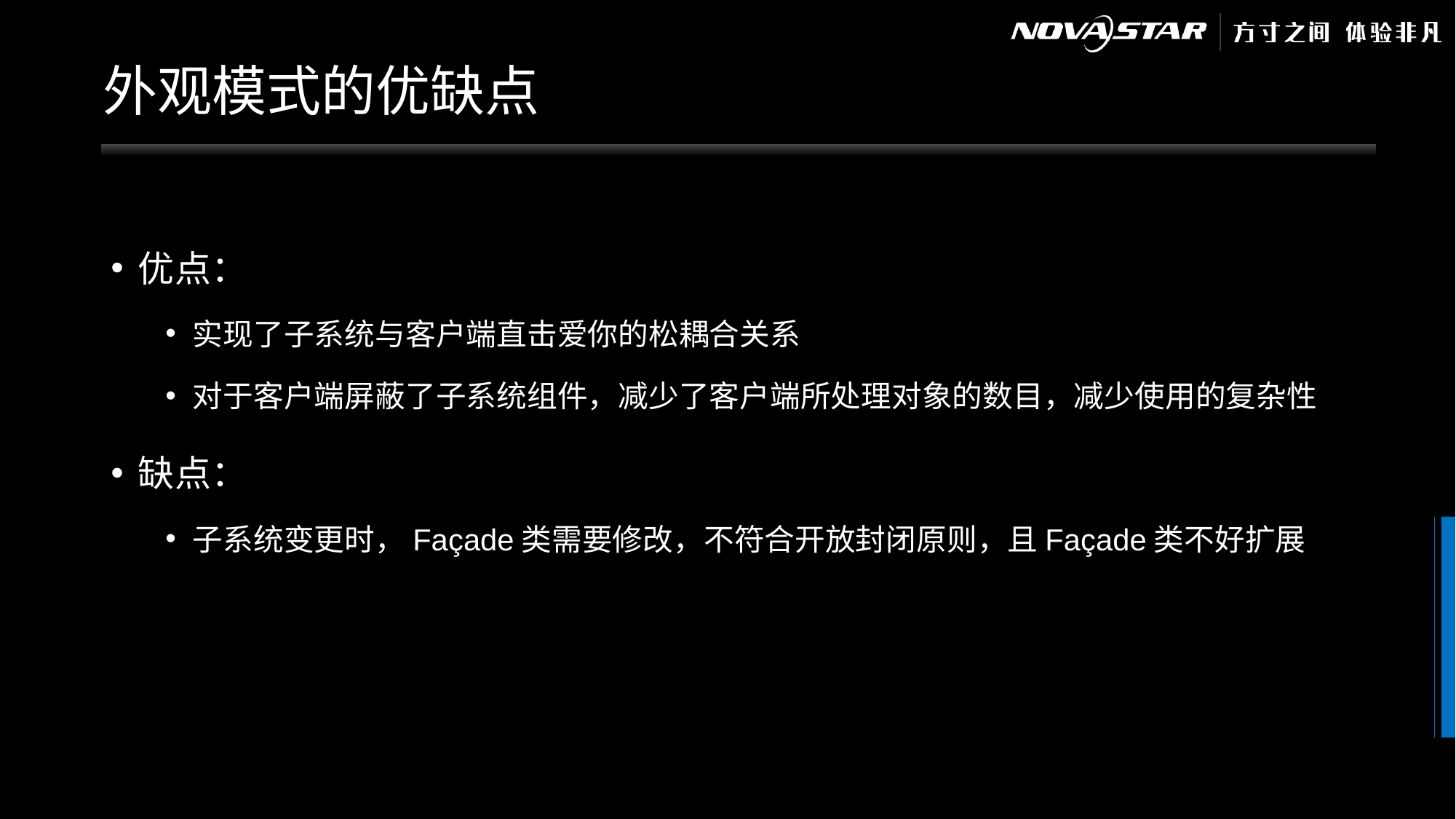

# 外观模式的优缺点

优点：
实现了子系统与客户端直击爱你的松耦合关系
对于客户端屏蔽了子系统组件，减少了客户端所处理对象的数目，减少使用的复杂性
缺点：
子系统变更时，Façade类需要修改，不符合开放封闭原则，且Façade类不好扩展